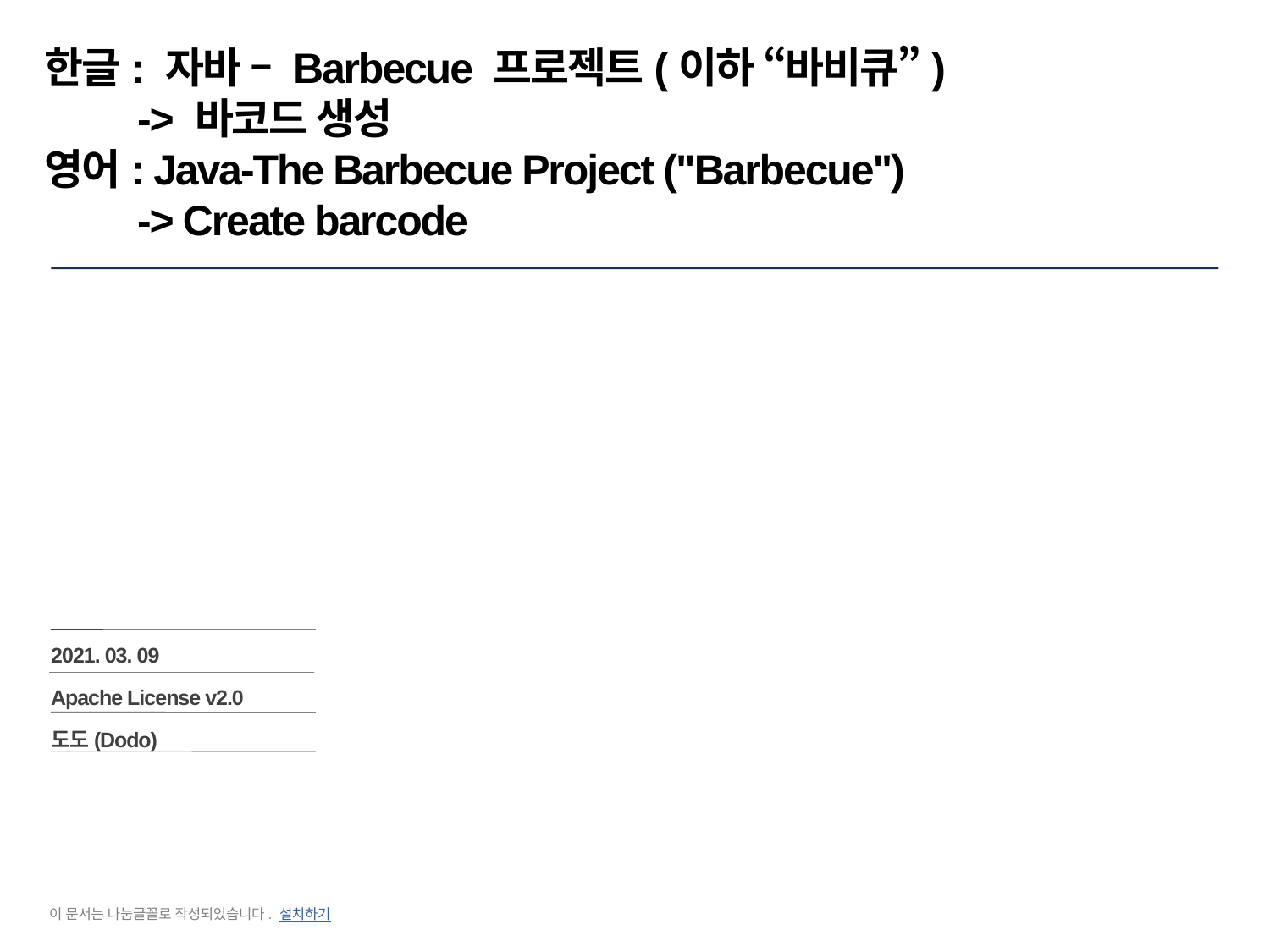

한글: 자바 – Barbecue 프로젝트(이하 “바비큐”)
         -> 바코드 생성
영어: Java-The Barbecue Project ("Barbecue")
         -> Create barcode

2021. 03. 09
Apache License v2.0
도도(Dodo)

이 문서는 나눔글꼴로 작성되었습니다. 설치하기